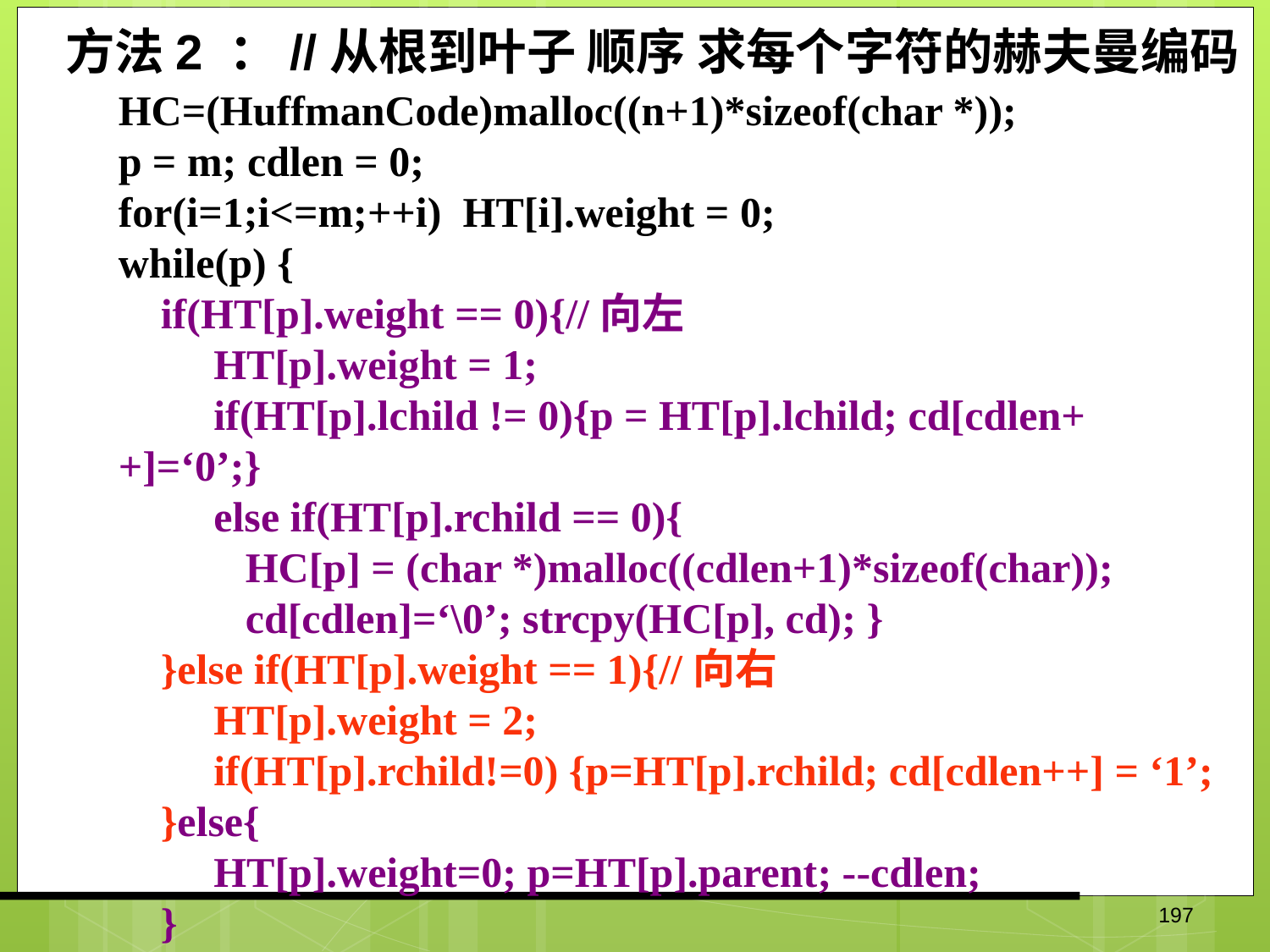

方法2 ：//从根到叶子 顺序 求每个字符的赫夫曼编码
HC=(HuffmanCode)malloc((n+1)*sizeof(char *));
p = m; cdlen = 0;
for(i=1;i<=m;++i)  HT[i].weight = 0;
while(p) {
    if(HT[p].weight == 0){//向左
         HT[p].weight = 1;
         if(HT[p].lchild != 0){p = HT[p].lchild; cd[cdlen++]=‘0’;}
         else if(HT[p].rchild == 0){
            HC[p] = (char *)malloc((cdlen+1)*sizeof(char));
            cd[cdlen]=‘\0’; strcpy(HC[p], cd); }
    }else if(HT[p].weight == 1){//向右
         HT[p].weight = 2;
         if(HT[p].rchild!=0) {p=HT[p].rchild; cd[cdlen++] = ‘1’;
    }else{
         HT[p].weight=0; p=HT[p].parent; --cdlen;
    }
}
197